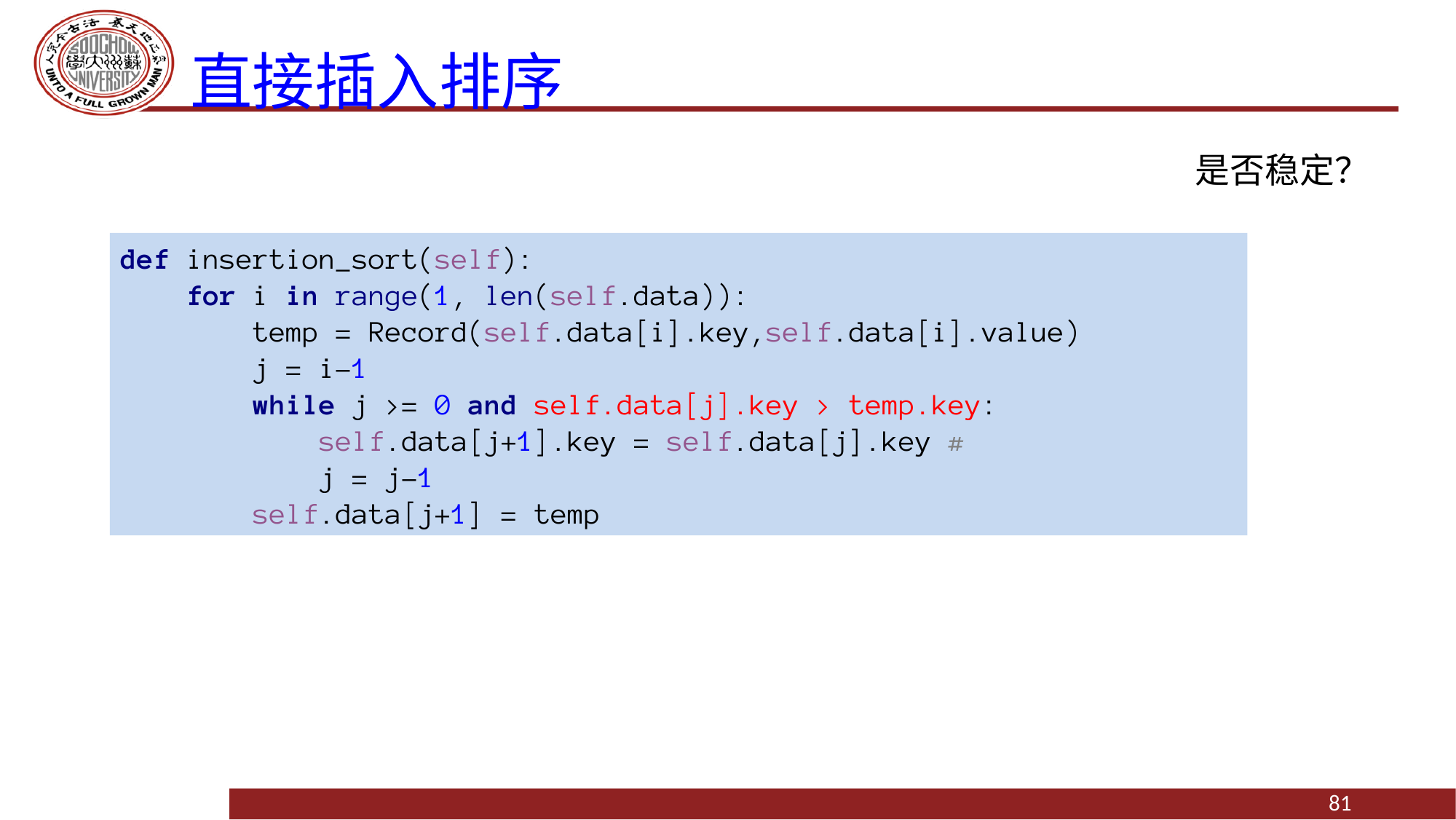

# 直接插入排序
是否稳定？
def insertion_sort(self):
    for i in range(1, len(self.data)):
        temp = Record(self.data[i].key,self.data[i].value)
        j = i-1
        while j >= 0 and self.data[j].key > temp.key:
            self.data[j+1].key = self.data[j].key #
            j = j-1
        self.data[j+1] = temp
81